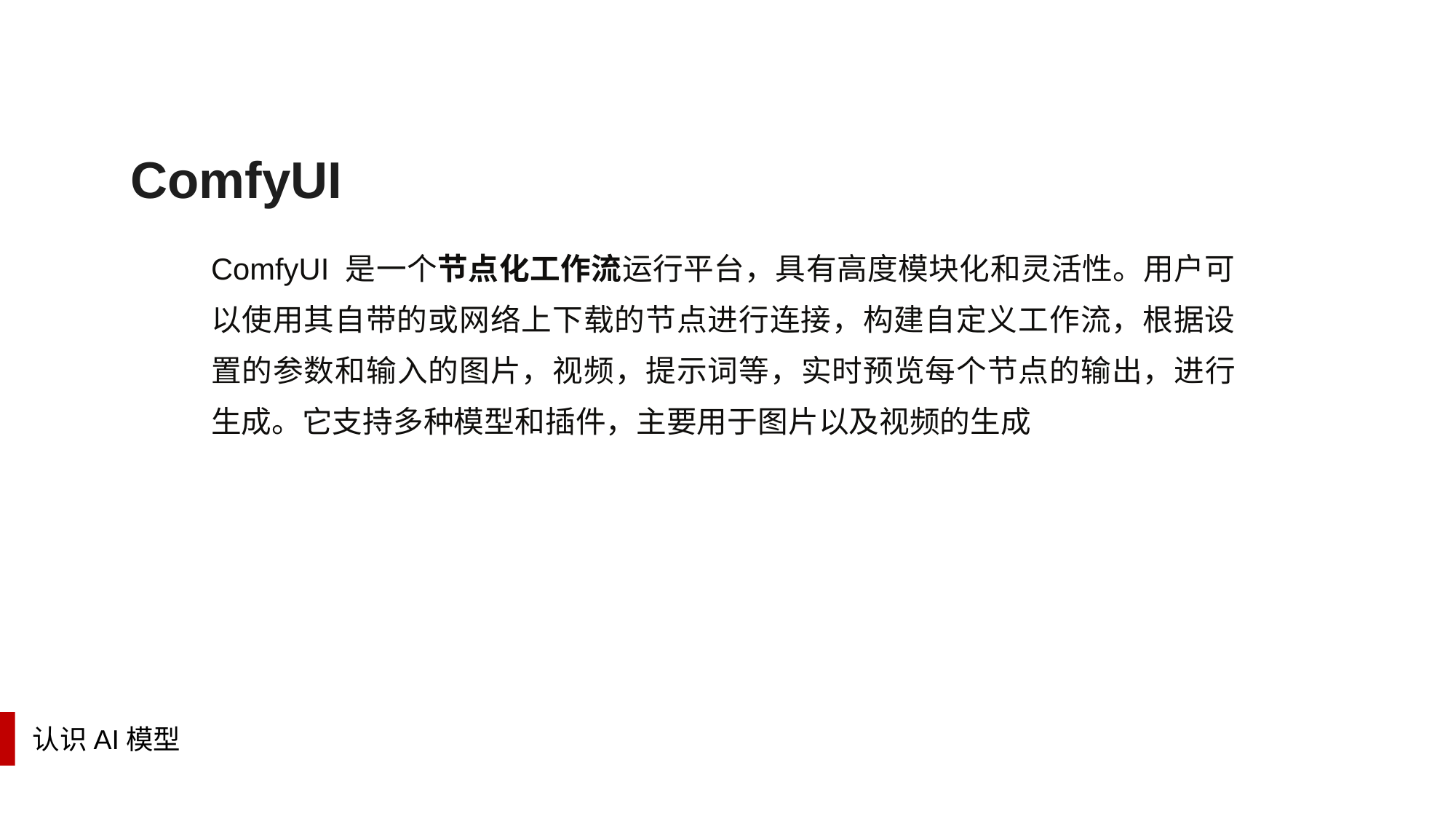

ComfyUI

ComfyUI 是一个节点化工作流运行平台，具有高度模块化和灵活性。用户可以使用其自带的或网络上下载的节点进行连接，构建自定义工作流，根据设置的参数和输入的图片，视频，提示词等，实时预览每个节点的输出，进行生成。它支持多种模型和插件，主要用于图片以及视频的生成

认识AI模型